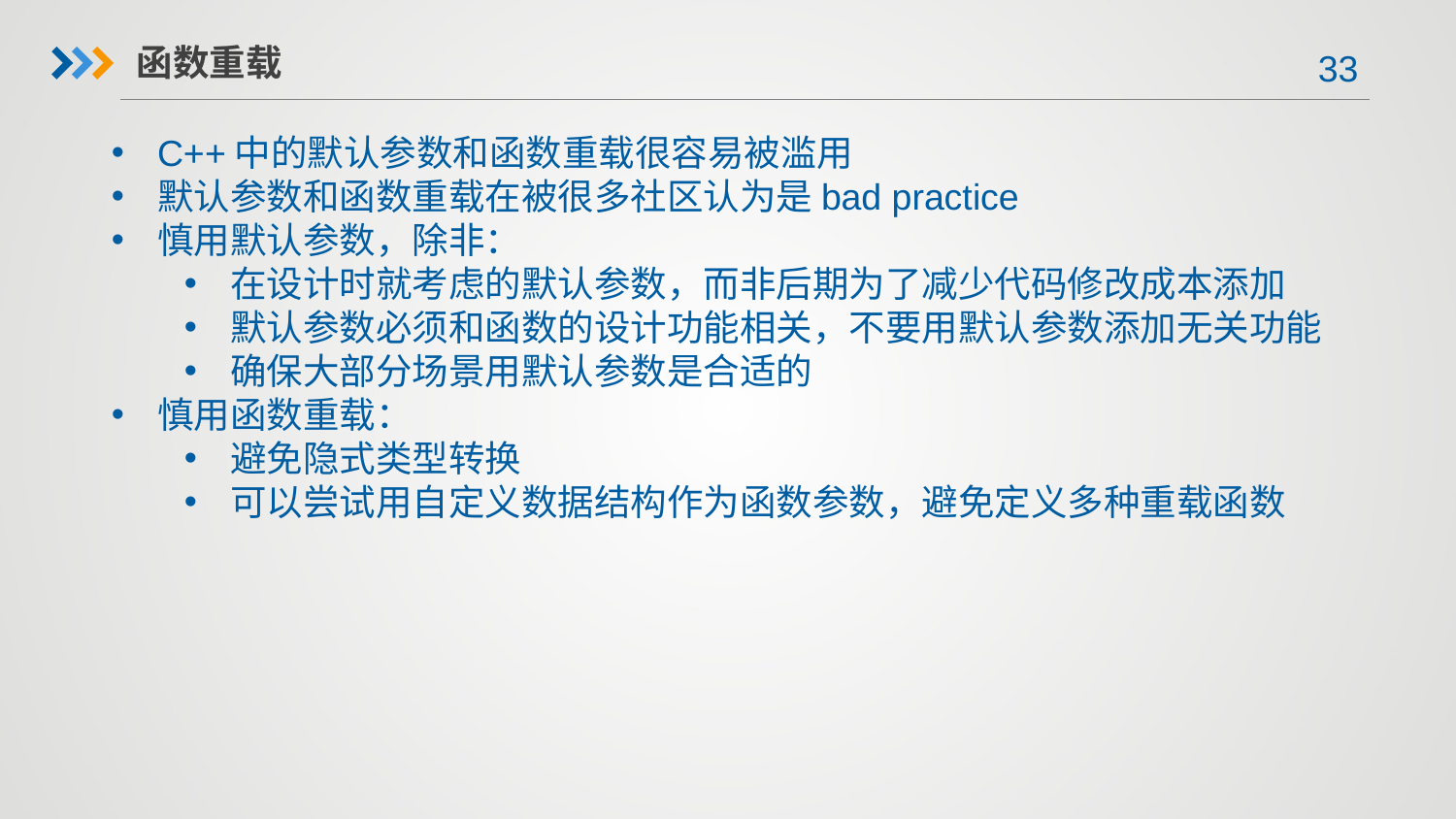

函数重载
C++中的默认参数和函数重载很容易被滥用
默认参数和函数重载在被很多社区认为是bad practice
慎用默认参数，除非：
在设计时就考虑的默认参数，而非后期为了减少代码修改成本添加
默认参数必须和函数的设计功能相关，不要用默认参数添加无关功能
确保大部分场景用默认参数是合适的
慎用函数重载：
避免隐式类型转换
可以尝试用自定义数据结构作为函数参数，避免定义多种重载函数